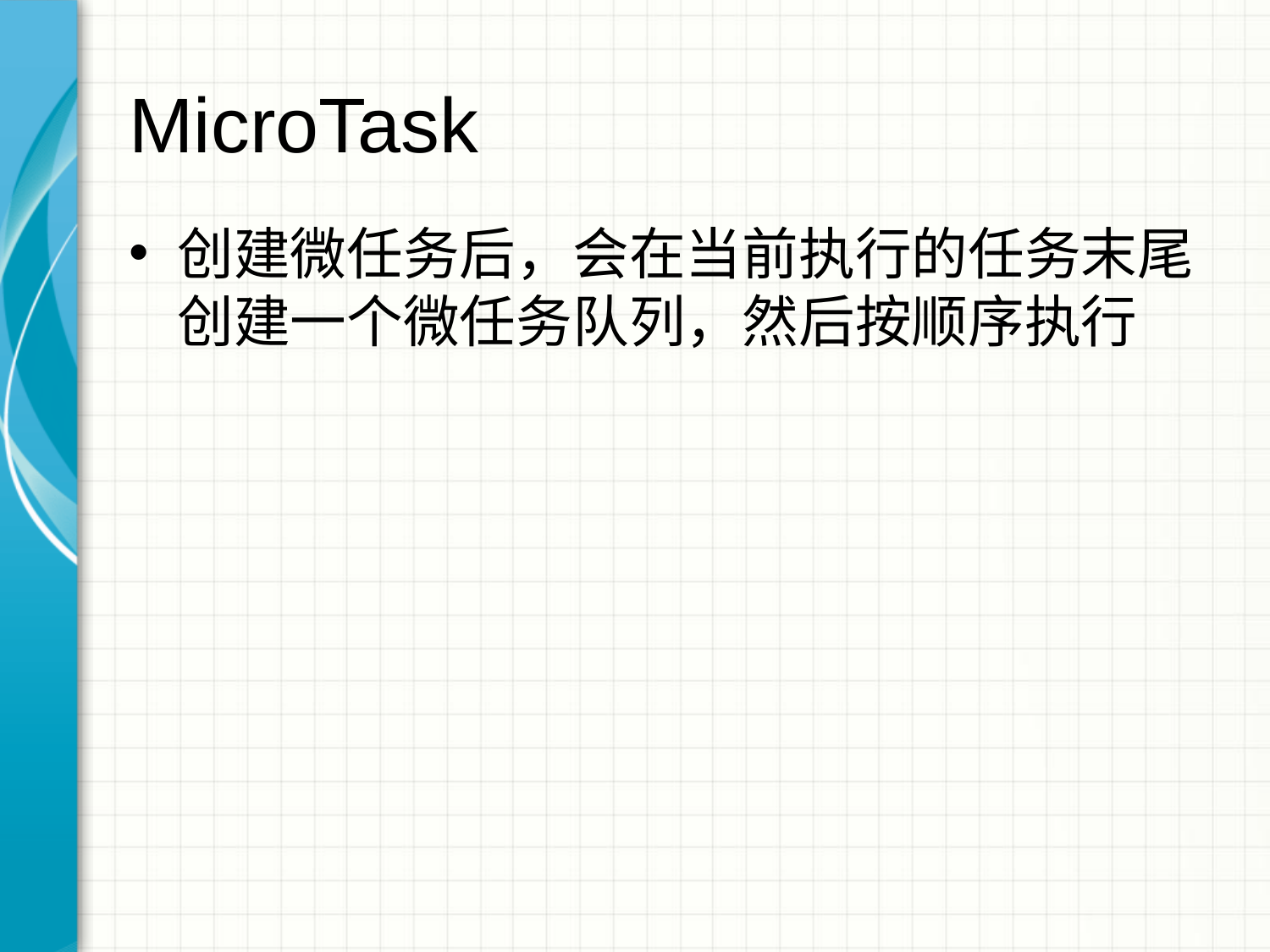

# MicroTask
创建微任务后，会在当前执行的任务末尾创建一个微任务队列，然后按顺序执行